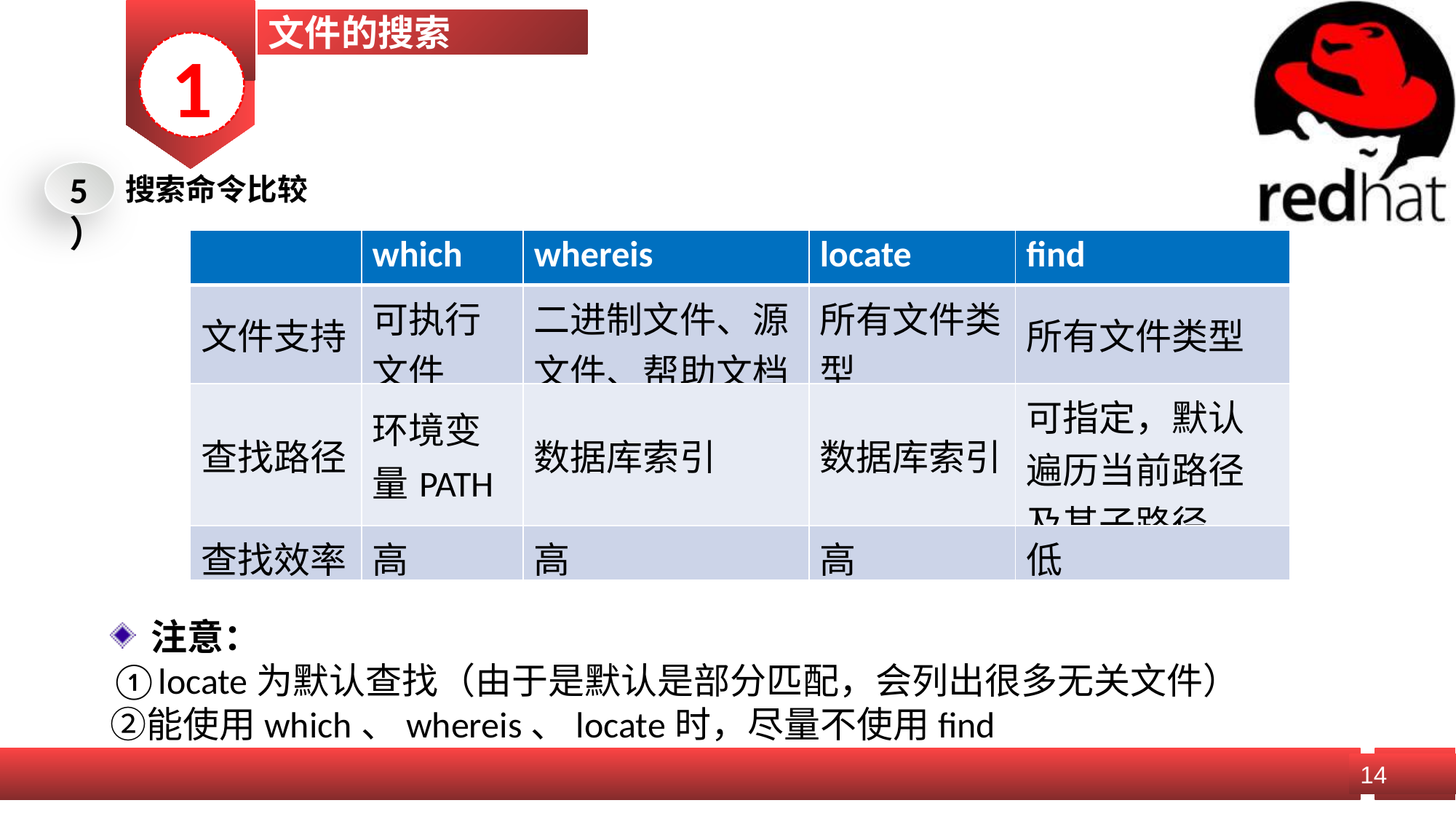

文件的搜索
1
5）

搜索命令比较
|  | which | whereis | locate | find |
| --- | --- | --- | --- | --- |
| 文件支持 | 可执行文件 | 二进制文件、源文件、帮助文档 | 所有文件类型 | 所有文件类型 |
| 查找路径 | 环境变量PATH | 数据库索引 | 数据库索引 | 可指定，默认遍历当前路径及其子路径 |
| 查找效率 | 高 | 高 | 高 | 低 |
注意：
locate为默认查找（由于是默认是部分匹配，会列出很多无关文件）
能使用which、whereis、locate时，尽量不使用find